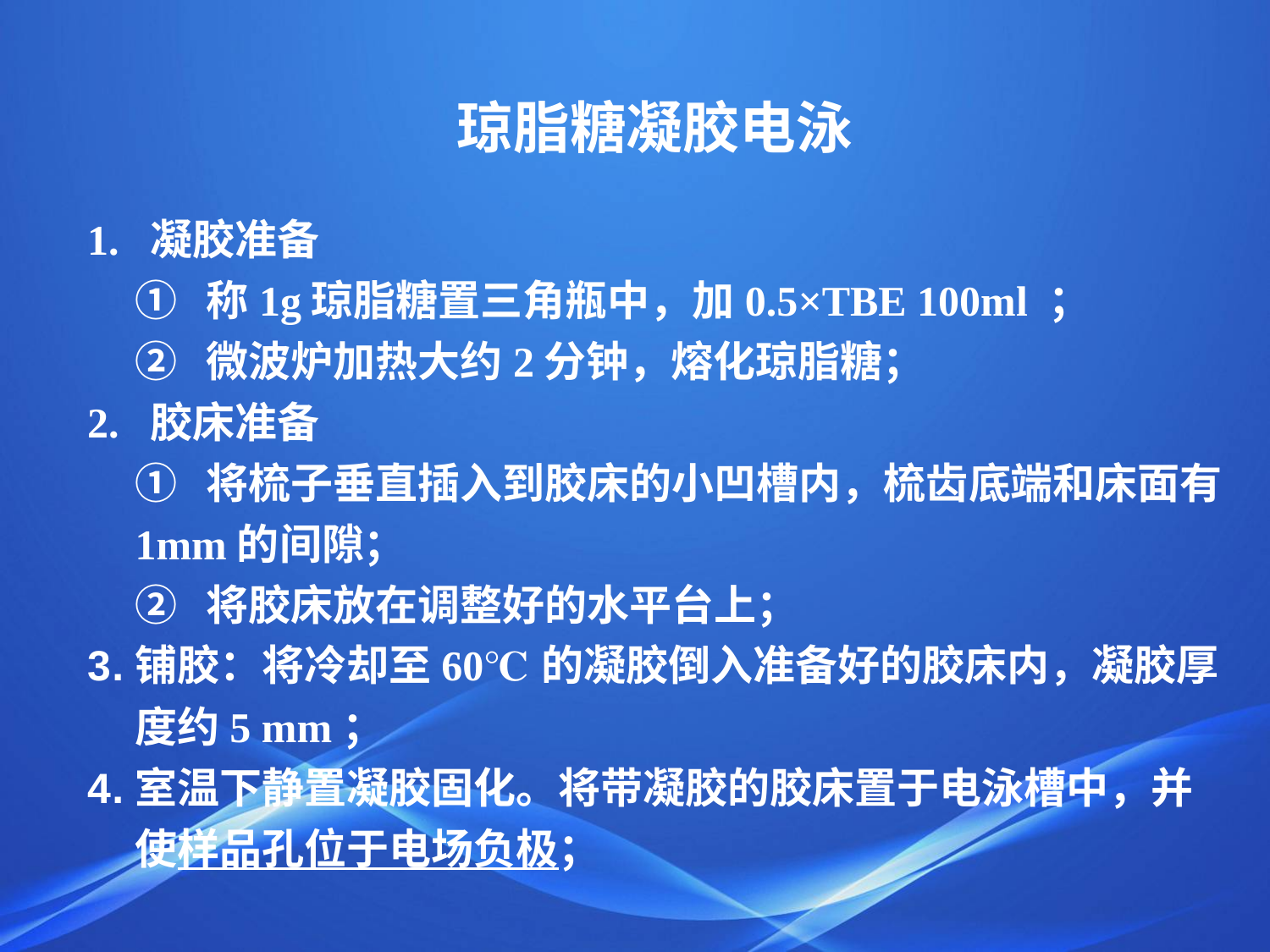

琼脂糖凝胶电泳
1.  凝胶准备
     ①  称1g琼脂糖置三角瓶中，加0.5×TBE 100ml ；
     ②  微波炉加热大约2分钟，熔化琼脂糖；
2.  胶床准备
     ①  将梳子垂直插入到胶床的小凹槽内，梳齿底端和床面有1mm的间隙；
     ②  将胶床放在调整好的水平台上；
铺胶：将冷却至60℃的凝胶倒入准备好的胶床内，凝胶厚度约5 mm；
室温下静置凝胶固化。将带凝胶的胶床置于电泳槽中，并使样品孔位于电场负极；